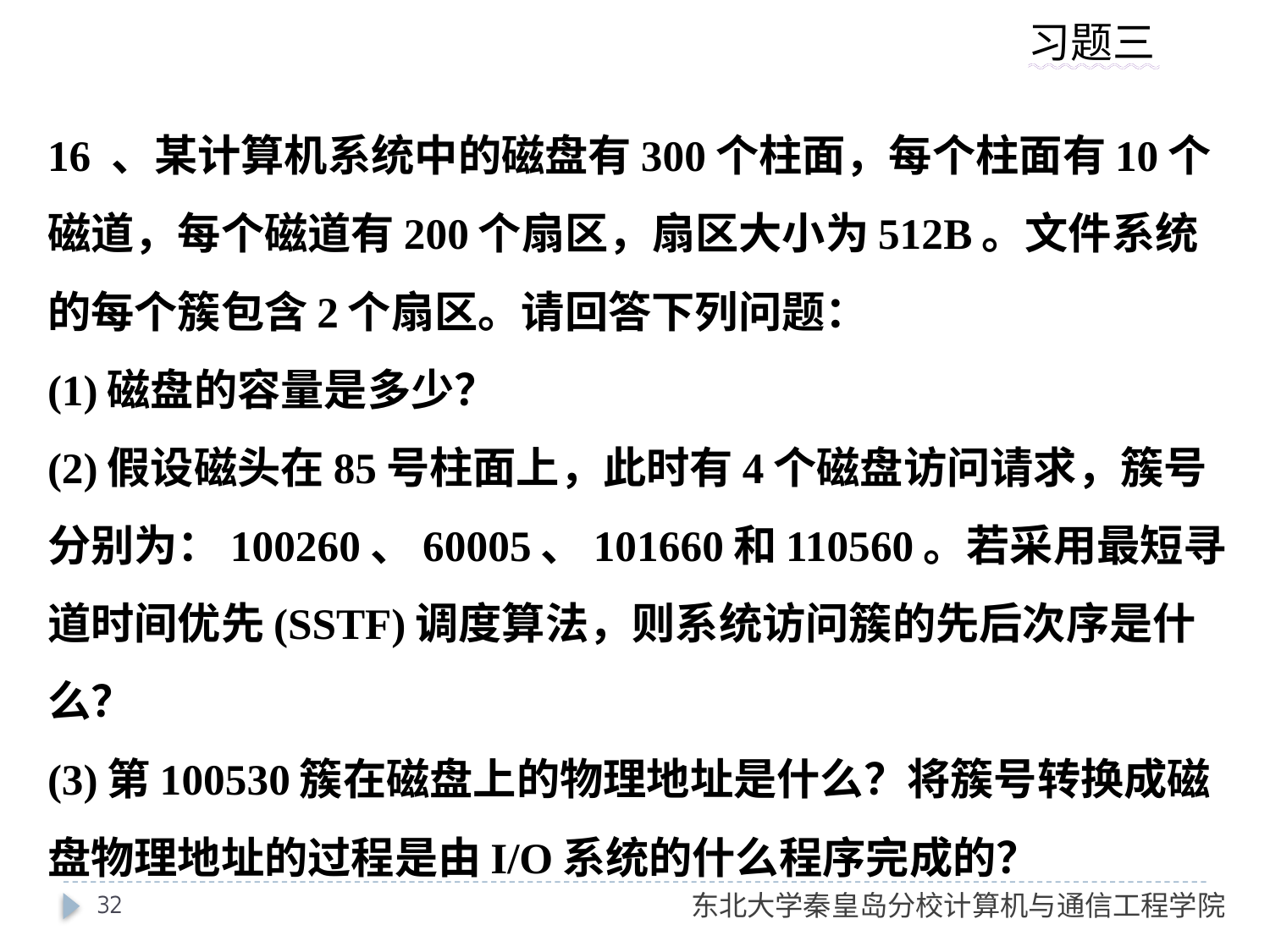

16 、某计算机系统中的磁盘有300个柱面，每个柱面有10个磁道，每个磁道有200个扇区，扇区大小为512B。文件系统的每个簇包含2个扇区。请回答下列问题：
(1)磁盘的容量是多少？
(2)假设磁头在85号柱面上，此时有4个磁盘访问请求，簇号分别为：100260、60005、101660和110560。若采用最短寻道时间优先(SSTF)调度算法，则系统访问簇的先后次序是什么？
(3)第100530簇在磁盘上的物理地址是什么？将簇号转换成磁盘物理地址的过程是由I/O系统的什么程序完成的？

32